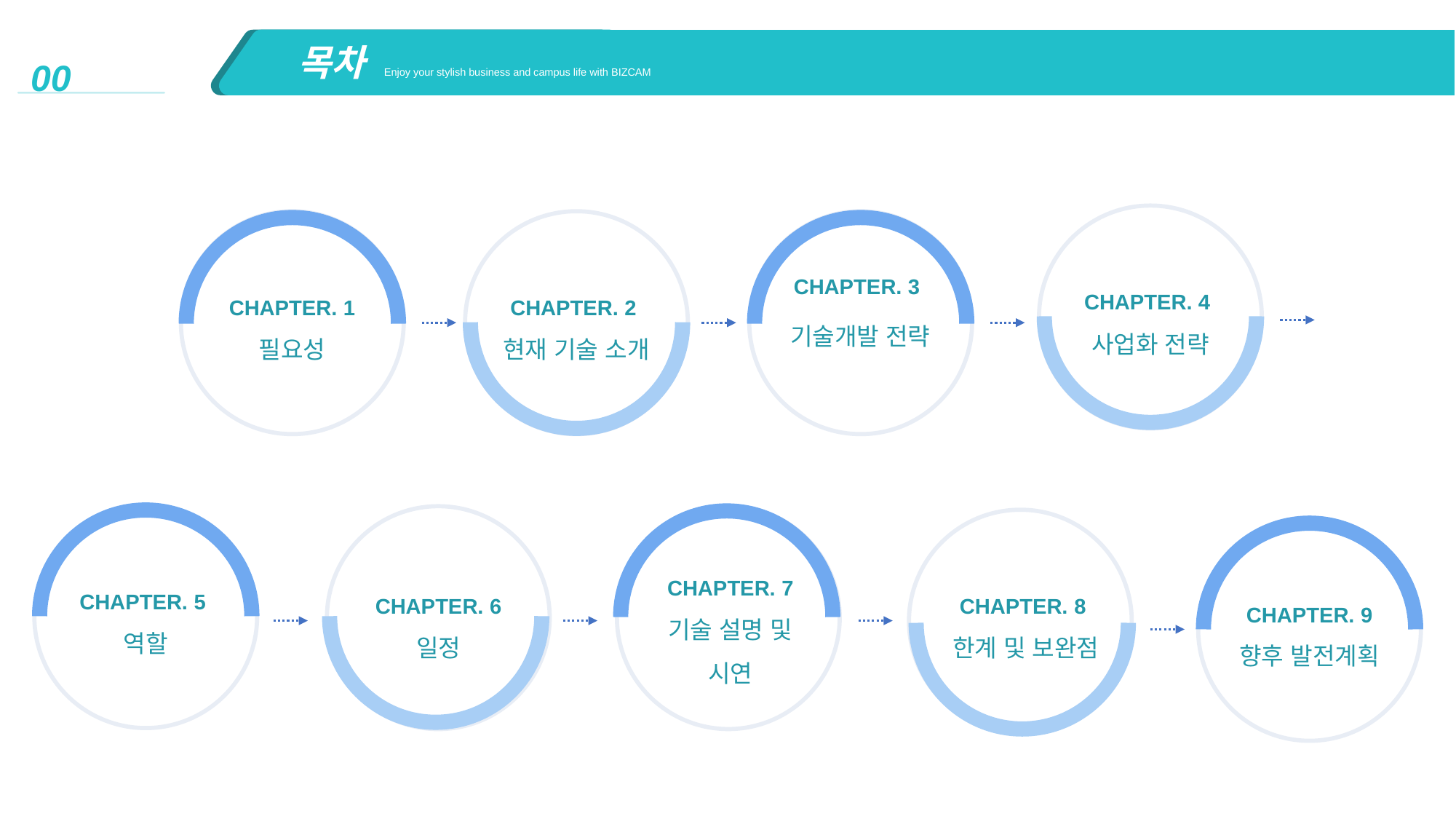

목차 Enjoy your stylish business and campus life with BIZCAM

00

CHAPTER. 4
사업화 전략

CHAPTER. 1
필요성

CHAPTER. 2
현재 기술 소개

CHAPTER. 3

기술개발 전략

CHAPTER. 5
역할

CHAPTER. 7
기술 설명 및 시연

CHAPTER. 9
향후 발전계획

CHAPTER. 6
일정
CHAPTER. 8
한계 및 보완점